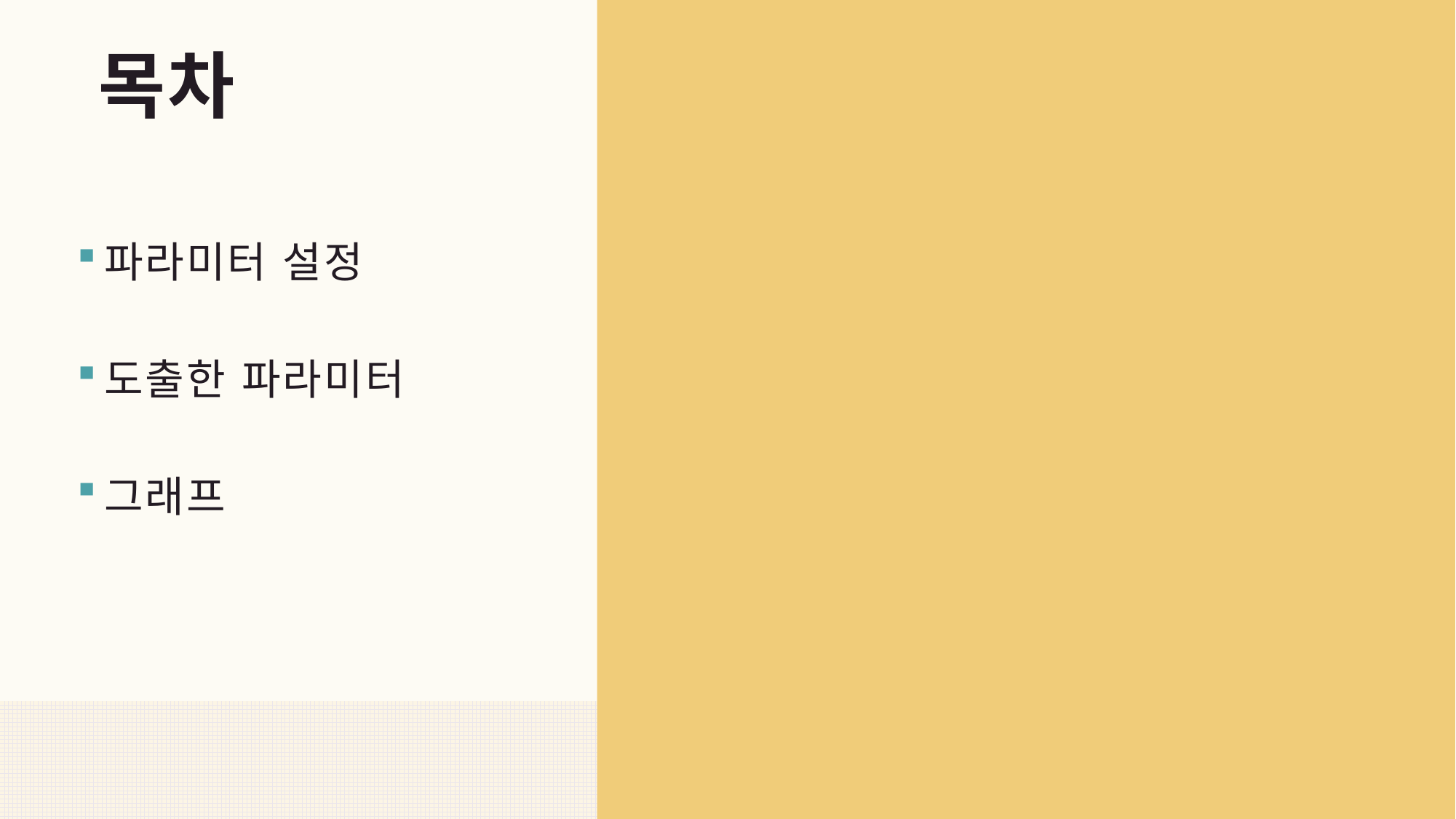

# 목차
파라미터 설정
도출한 파라미터
그래프